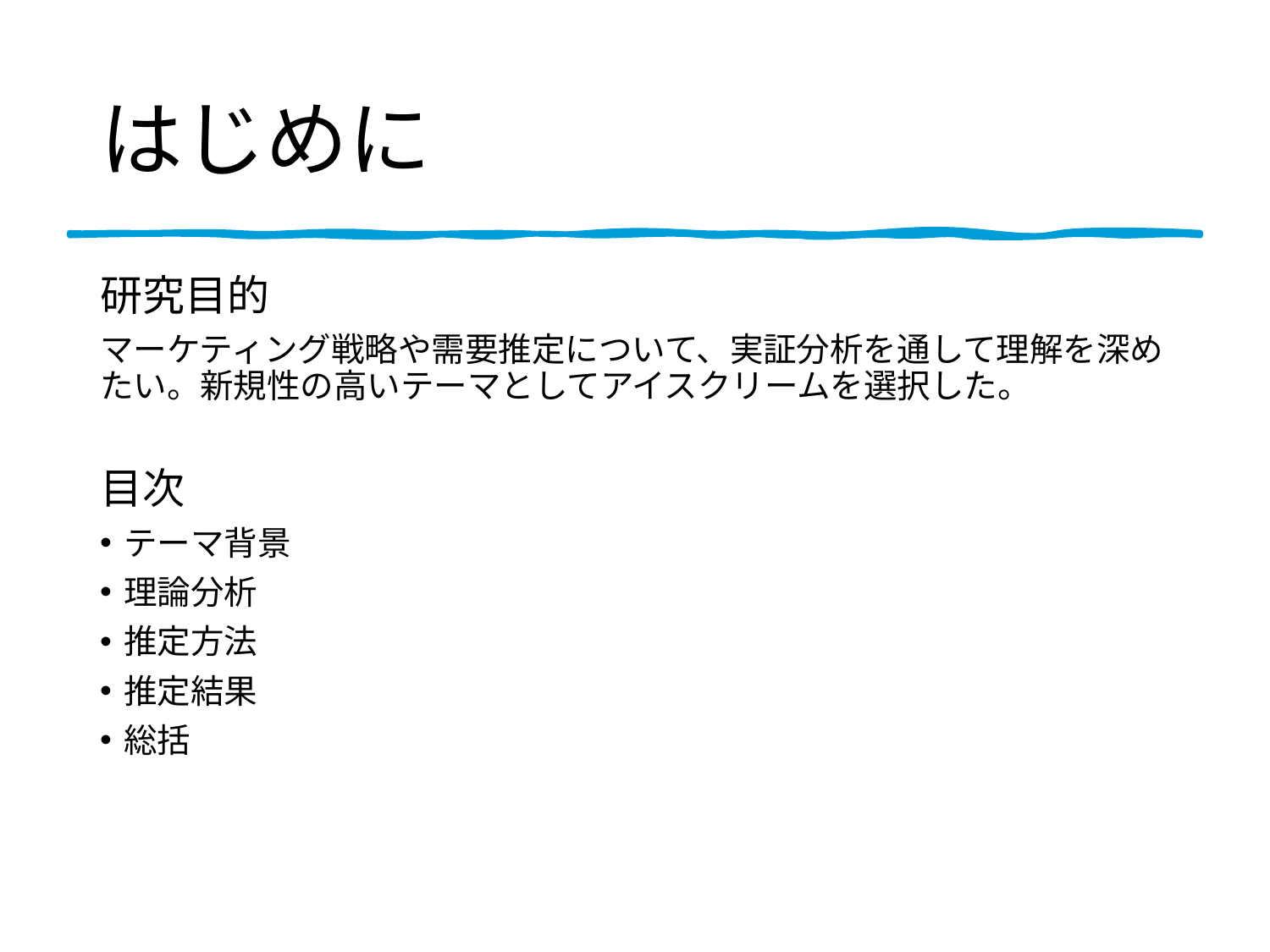

# はじめに

研究目的
マーケティング戦略や需要推定について、実証分析を通して理解を深めたい。新規性の高いテーマとしてアイスクリームを選択した。

目次
テーマ背景
理論分析
推定方法
推定結果
総括